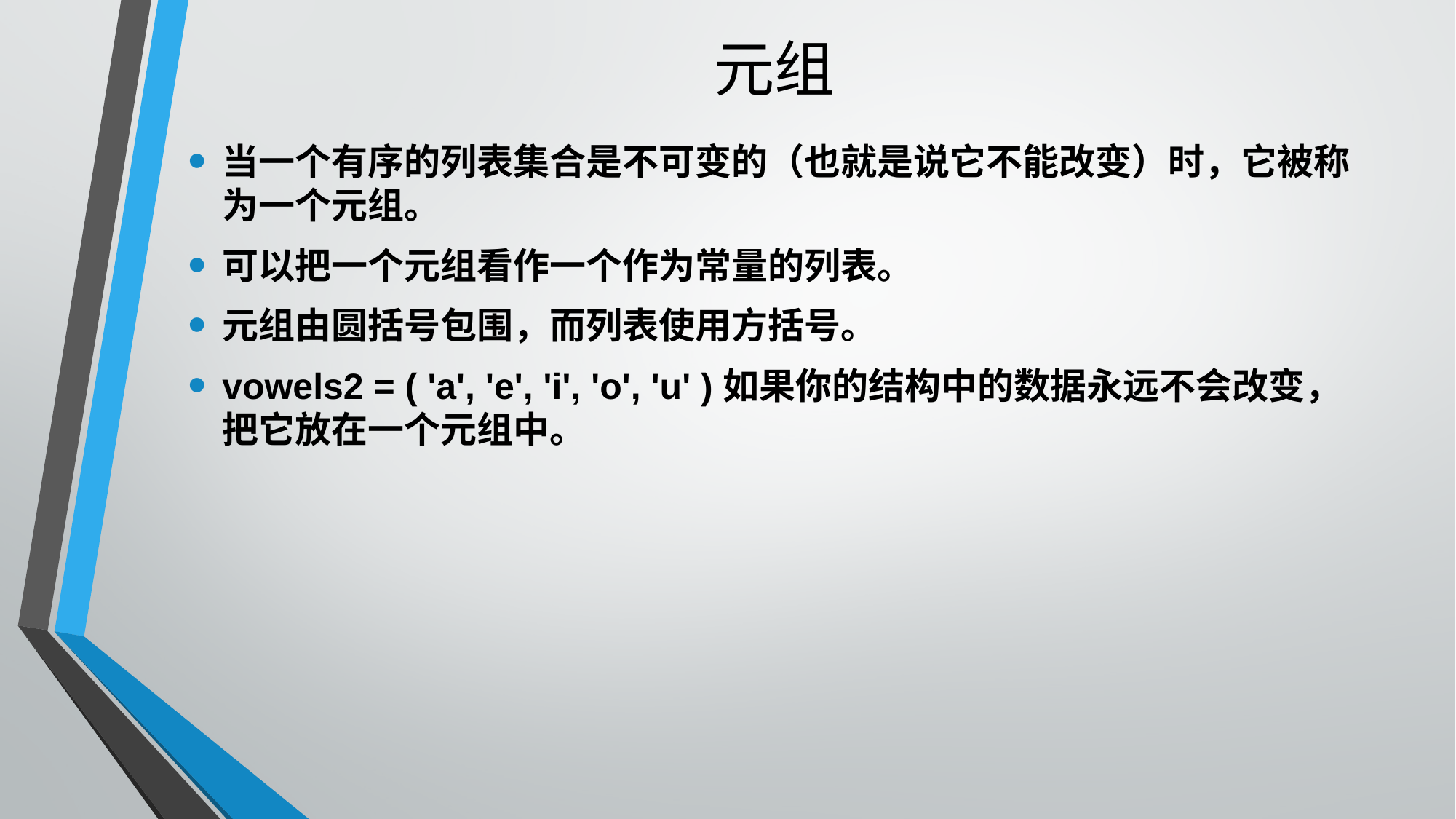

# 元组
当一个有序的列表集合是不可变的（也就是说它不能改变）时，它被称为一个元组。
可以把一个元组看作一个作为常量的列表。
元组由圆括号包围，而列表使用方括号。
vowels2 = ( 'a', 'e', 'i', 'o', 'u' )如果你的结构中的数据永远不会改变，把它放在一个元组中。